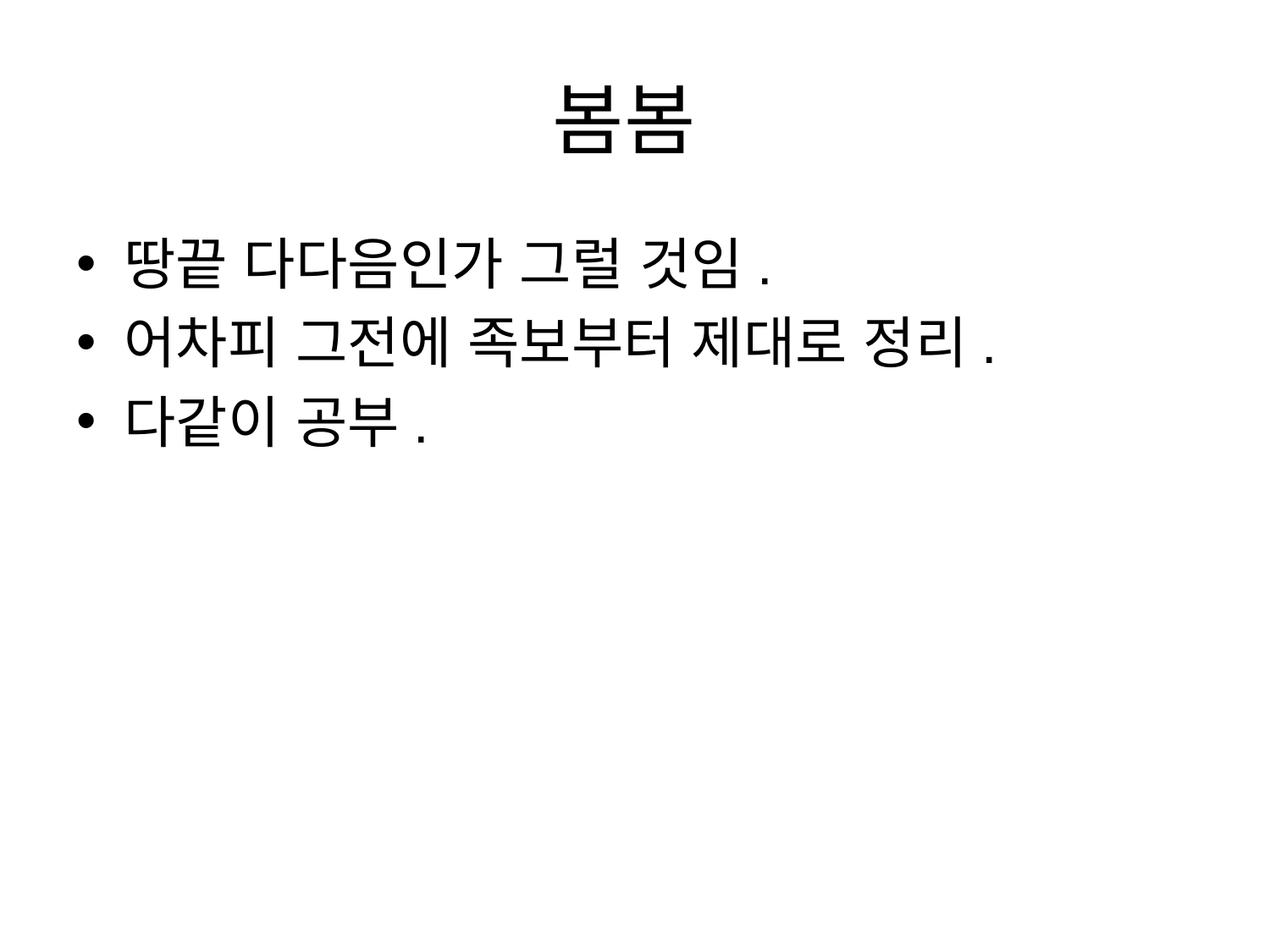

# 봄봄
땅끝 다다음인가 그럴 것임.
어차피 그전에 족보부터 제대로 정리.
다같이 공부.